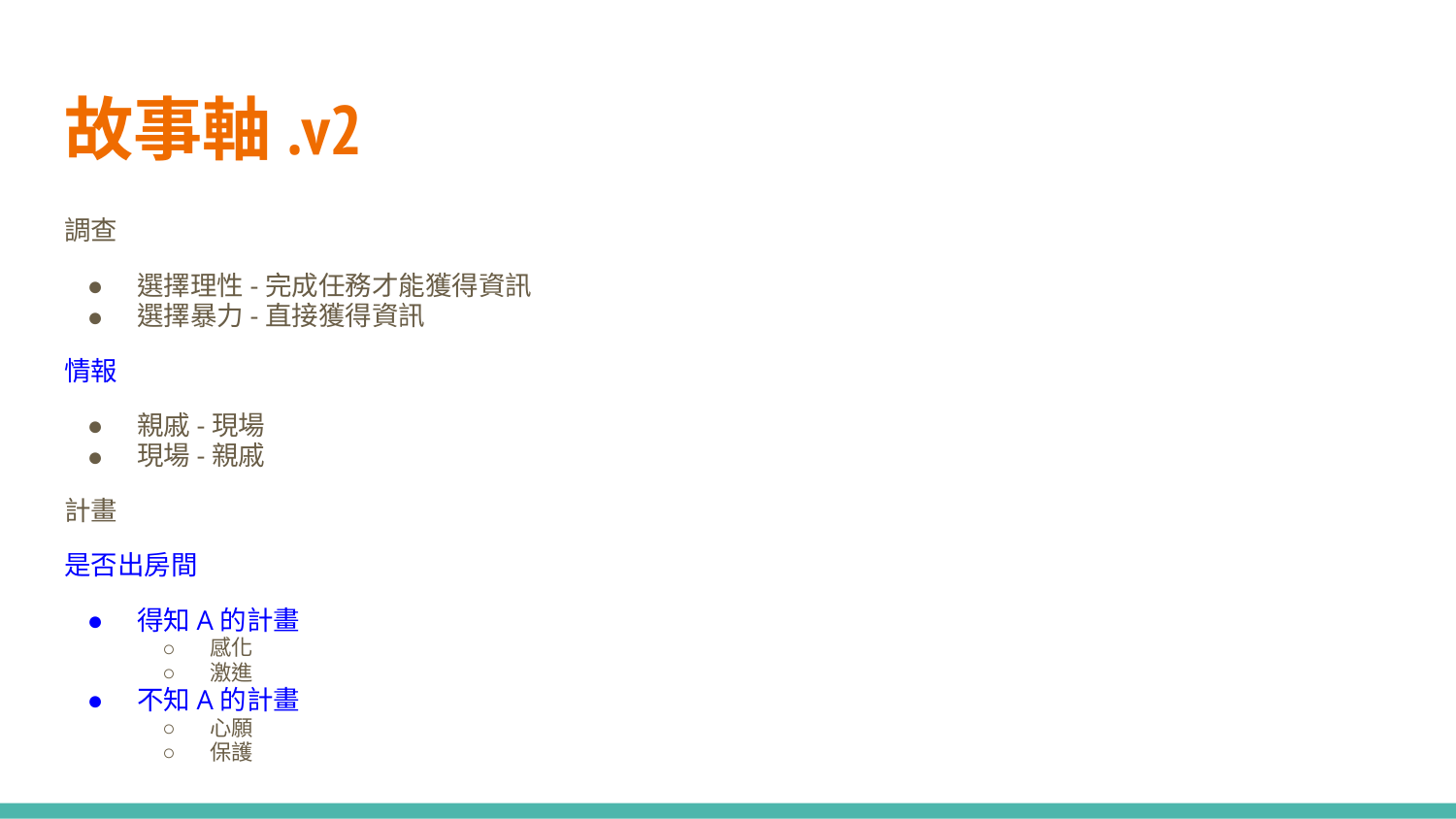

# 故事軸.v2
調查
選擇理性-完成任務才能獲得資訊
選擇暴力-直接獲得資訊
情報
親戚-現場
現場-親戚
計畫
是否出房間
得知A的計畫
感化
激進
不知A的計畫
心願
保護